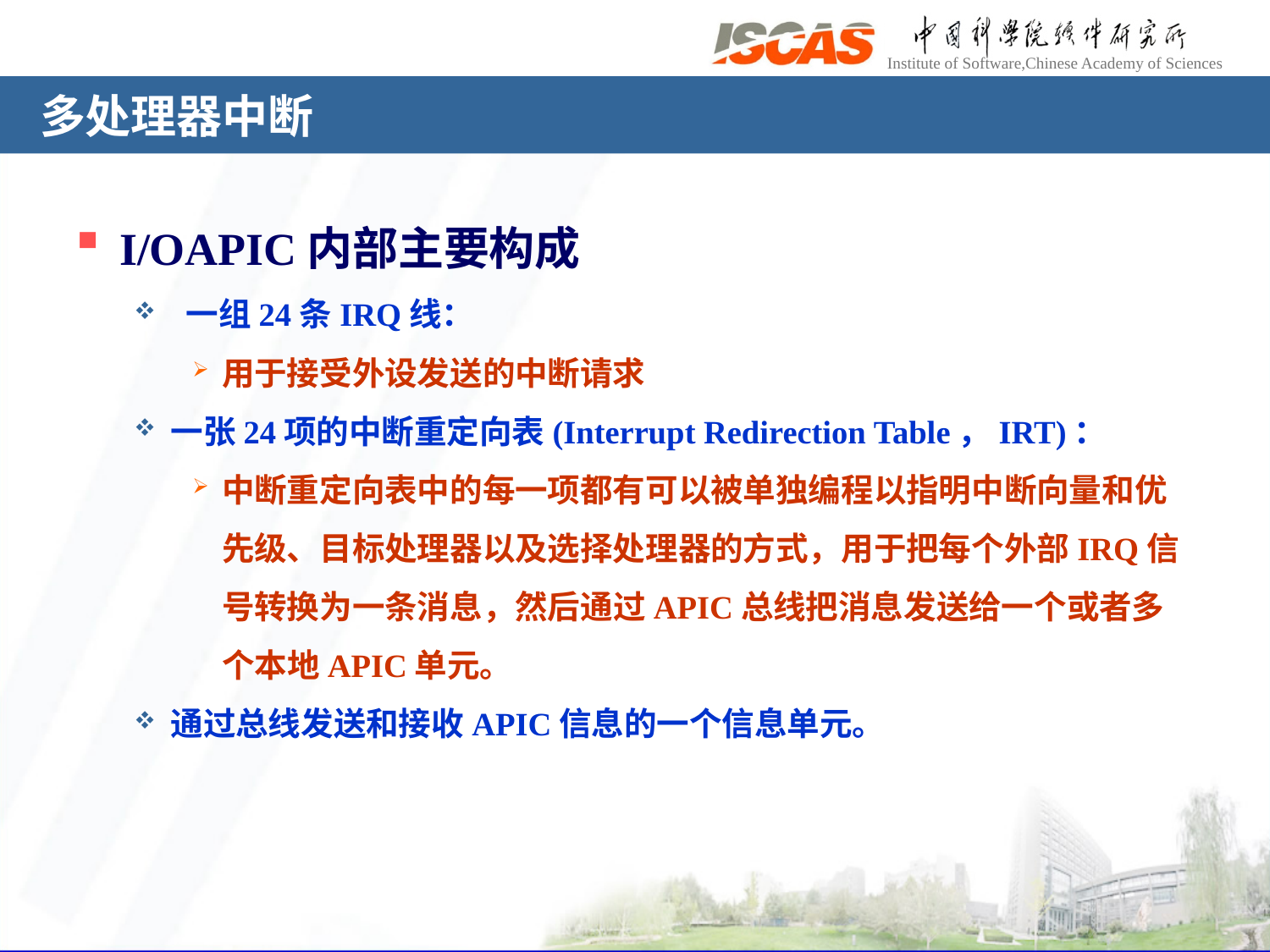

# 多处理器中断
I/OAPIC内部主要构成
 一组24条IRQ线：
用于接受外设发送的中断请求
一张24项的中断重定向表(Interrupt Redirection Table，IRT)：
中断重定向表中的每一项都有可以被单独编程以指明中断向量和优先级、目标处理器以及选择处理器的方式，用于把每个外部IRQ信号转换为一条消息，然后通过APIC总线把消息发送给一个或者多个本地APIC单元。
通过总线发送和接收APIC信息的一个信息单元。